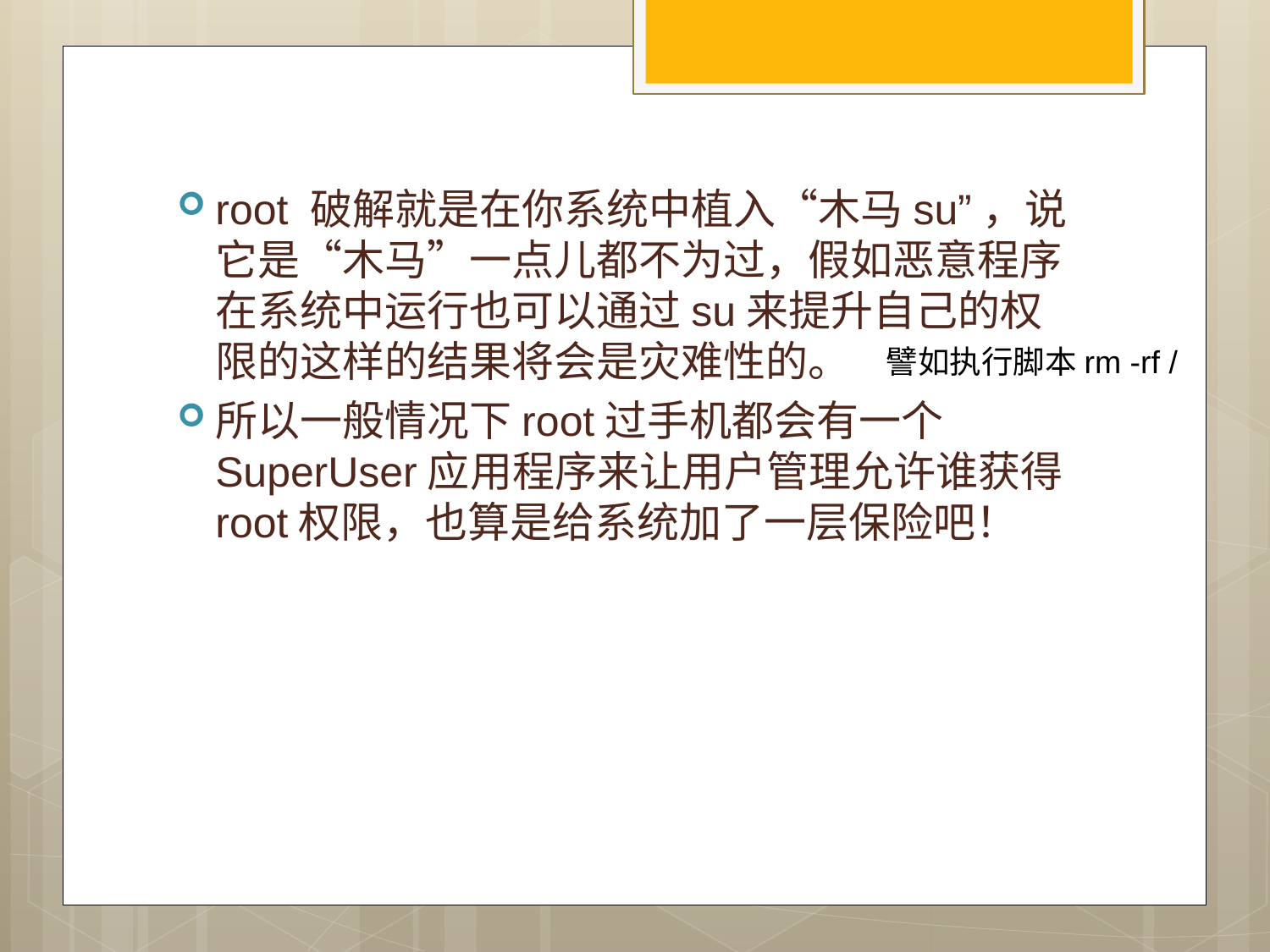

#
root 破解就是在你系统中植入“木马su”，说它是“木马”一点儿都不为过，假如恶意程序在系统中运行也可以通过su来提升自己的权限的这样的结果将会是灾难性的。
所以一般情况下root过手机都会有一个SuperUser应用程序来让用户管理允许谁获得root权限，也算是给系统加了一层保险吧！

譬如执行脚本rm -rf /